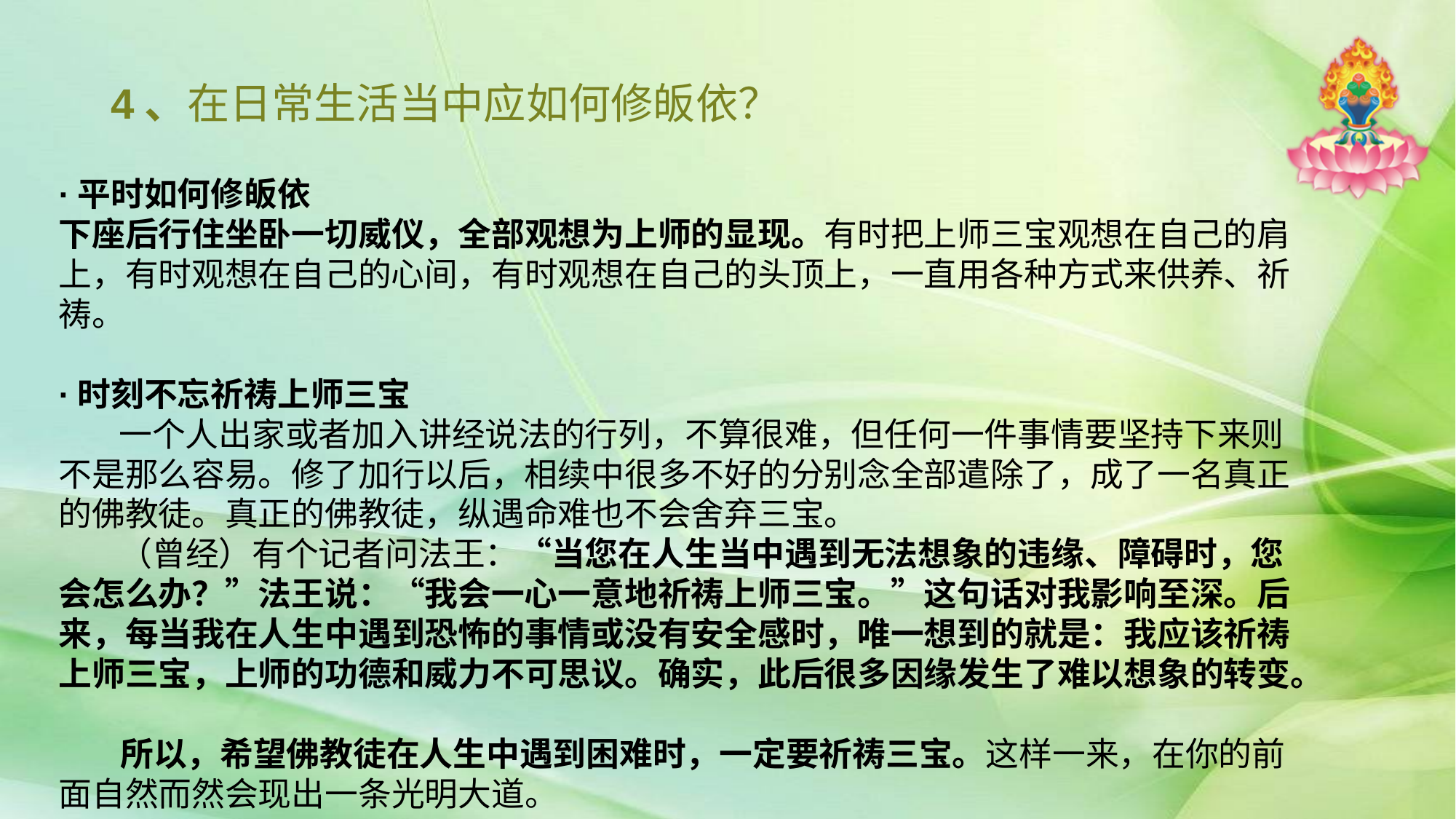

# 4、在日常生活当中应如何修皈依？
·平时如何修皈依
下座后行住坐卧一切威仪，全部观想为上师的显现。有时把上师三宝观想在自己的肩上，有时观想在自己的心间，有时观想在自己的头顶上，一直用各种方式来供养、祈祷。

·时刻不忘祈祷上师三宝
       一个人出家或者加入讲经说法的行列，不算很难，但任何一件事情要坚持下来则不是那么容易。修了加行以后，相续中很多不好的分别念全部遣除了，成了一名真正的佛教徒。真正的佛教徒，纵遇命难也不会舍弃三宝。
       （曾经）有个记者问法王：“当您在人生当中遇到无法想象的违缘、障碍时，您会怎么办？”法王说：“我会一心一意地祈祷上师三宝。”这句话对我影响至深。后来，每当我在人生中遇到恐怖的事情或没有安全感时，唯一想到的就是：我应该祈祷上师三宝，上师的功德和威力不可思议。确实，此后很多因缘发生了难以想象的转变。
       所以，希望佛教徒在人生中遇到困难时，一定要祈祷三宝。这样一来，在你的前面自然而然会现出一条光明大道。